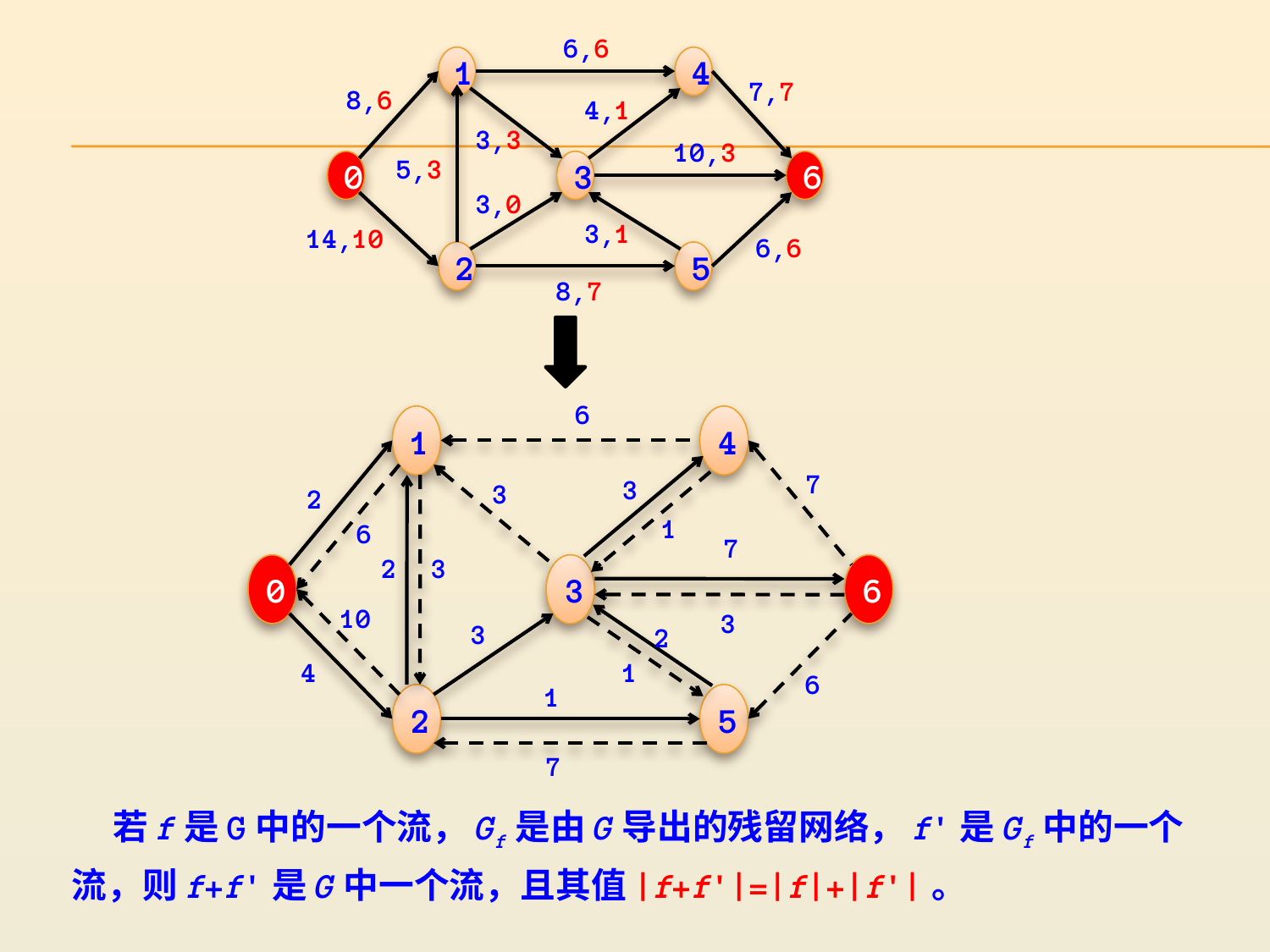

6,6
1
4
7,7
8,6
4,1
3,3
10,3
0
5,3
3
6
3,0
3,1
14,10
6,6
2
5
8,7

6
1
4
7
3
3
2
1
6
7
2
3
0
3
6
10
3
3
2
4
1
6
1
2
5
7

    若f是G中的一个流，Gf是由G导出的残留网络，f'是Gf中的一个流，则f+f'是G中一个流，且其值|f+f'|=|f|+|f'|。